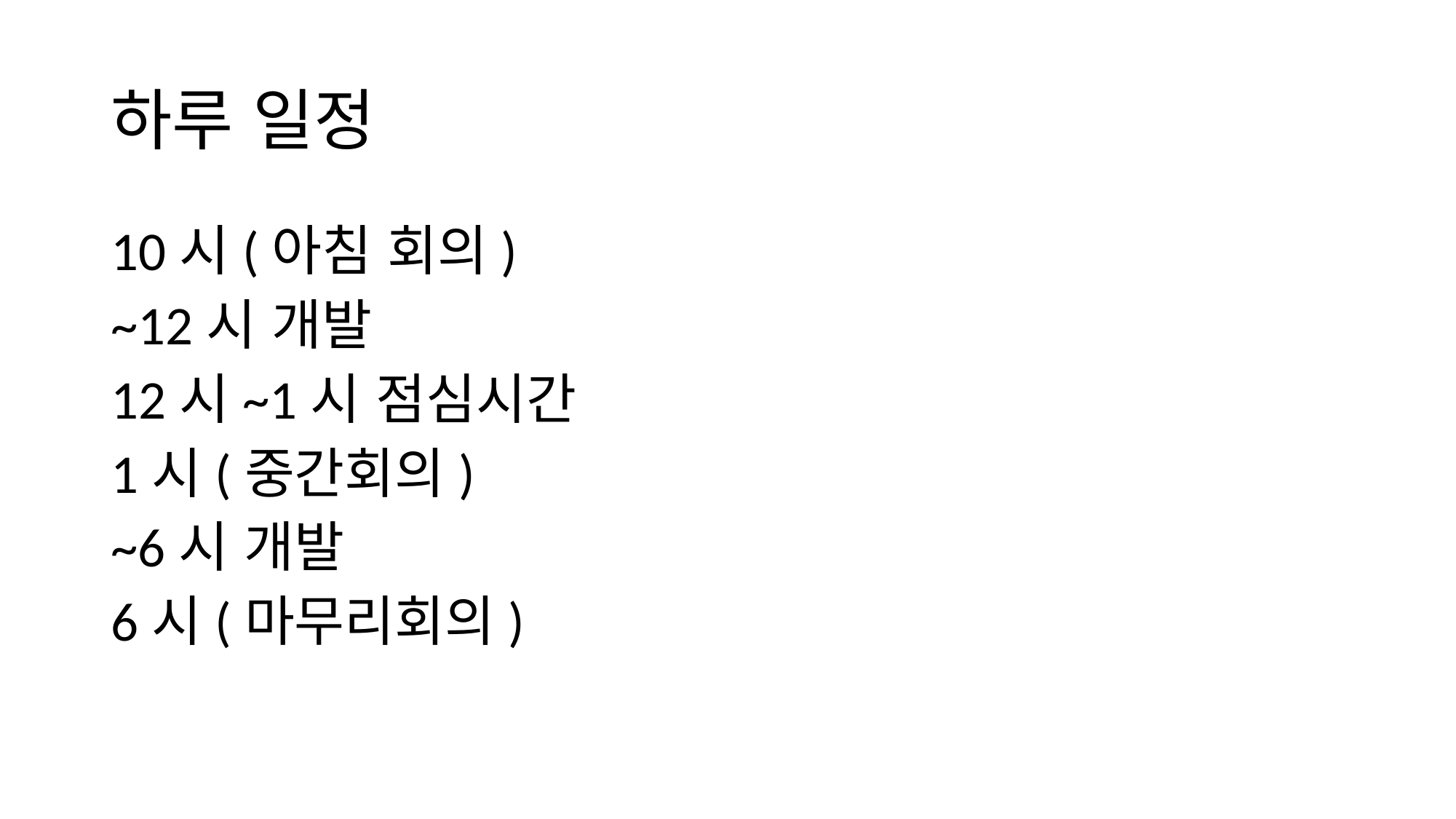

# 하루 일정

10시(아침 회의)
~12시 개발
12시~1시 점심시간
1시(중간회의)
~6시 개발
6시(마무리회의)